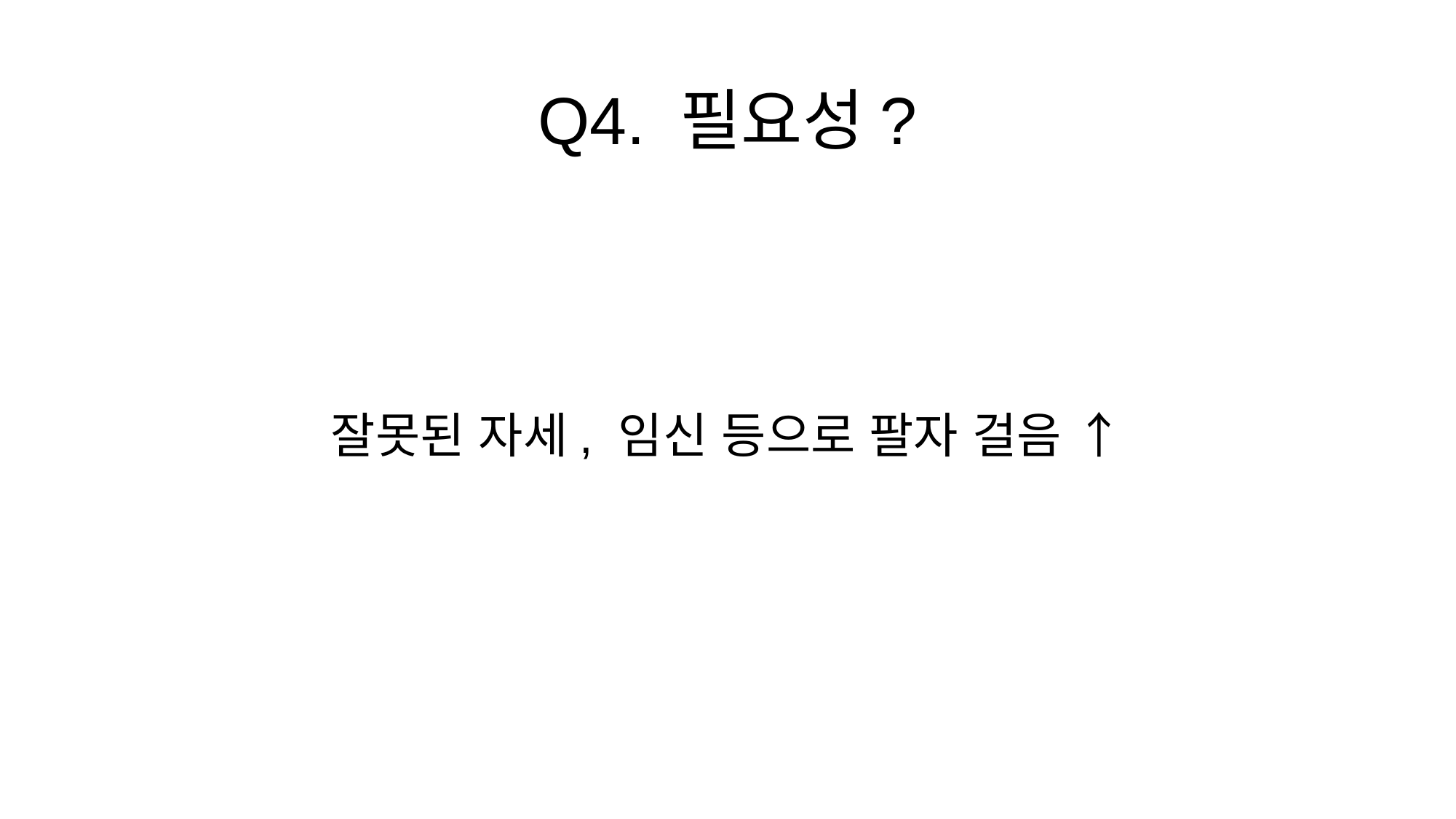

# Q4. 필요성?

잘못된 자세, 임신 등으로 팔자 걸음 ↑